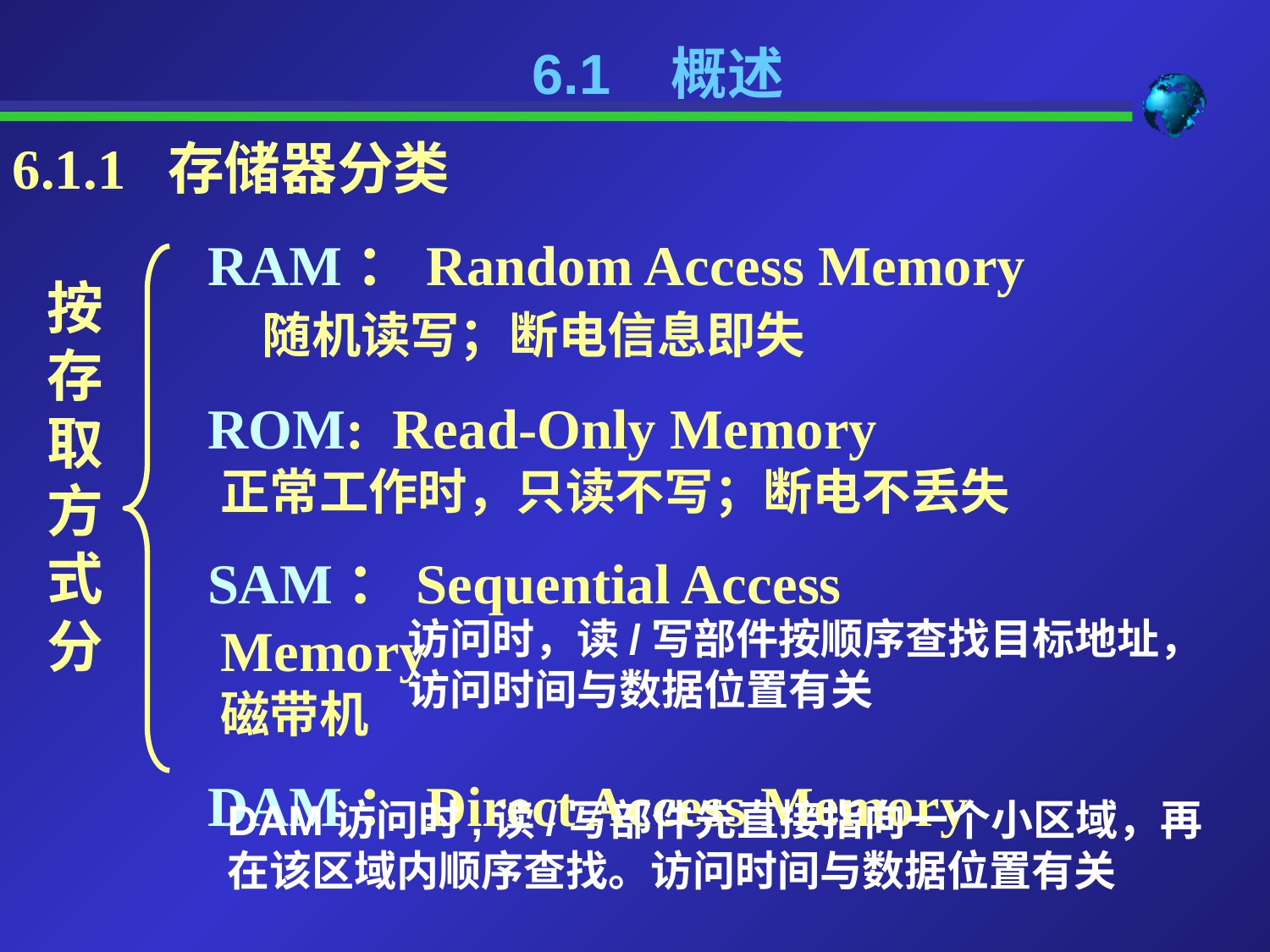

6.1   概述
6.1.1  存储器分类
RAM：Random Access Memory   随机读写；断电信息即失
ROM:  Read-Only Memory
正常工作时，只读不写；断电不丢失
SAM：Sequential Access Memory
磁带机
DAM：Direct Access Memory

按存取方式分
访问时，读/写部件按顺序查找目标地址，访问时间与数据位置有关
DAM访问时,读/写部件先直接指向一个小区域，再在该区域内顺序查找。访问时间与数据位置有关
4